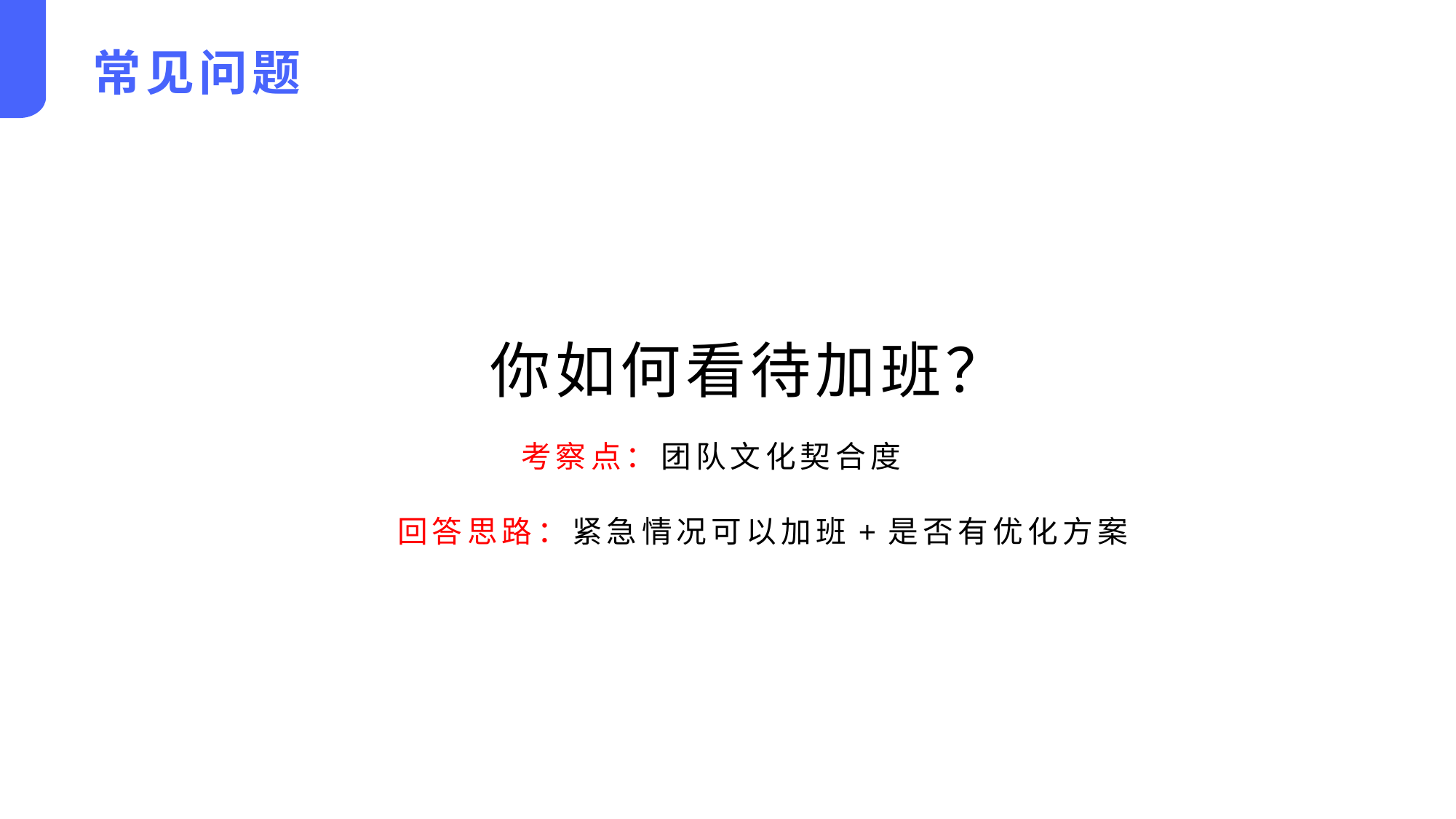

常见问题
你如何看待加班？
考察点：团队文化契合度
回答思路：紧急情况可以加班+是否有优化方案